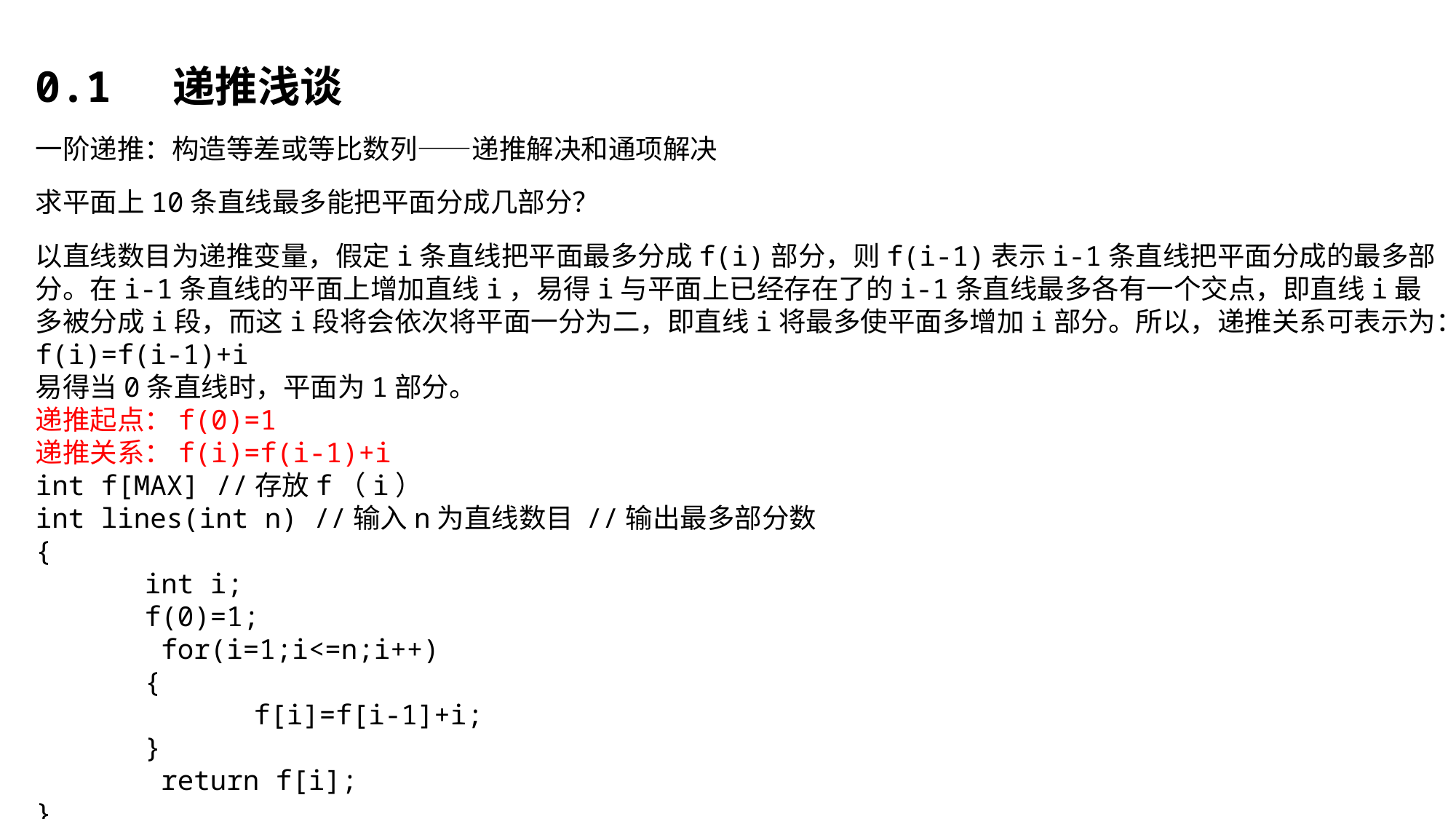

0.1  递推浅谈
一阶递推：构造等差或等比数列——递推解决和通项解决
求平面上10条直线最多能把平面分成几部分？

以直线数目为递推变量，假定i条直线把平面最多分成f(i)部分，则f(i-1)表示i-1条直线把平面分成的最多部分。在i-1条直线的平面上增加直线i，易得i与平面上已经存在了的i-1条直线最多各有一个交点，即直线i最多被分成i段，而这i段将会依次将平面一分为二，即直线i将最多使平面多增加i部分。所以，递推关系可表示为：f(i)=f(i-1)+i
易得当0条直线时，平面为1部分。
递推起点：f(0)=1
递推关系：f(i)=f(i-1)+i
int f[MAX] //存放f（i）
int lines(int n) //输入n为直线数目 //输出最多部分数
{
	int i;
	f(0)=1;
	 for(i=1;i<=n;i++)
	{
		f[i]=f[i-1]+i;
	}
	 return f[i];
}